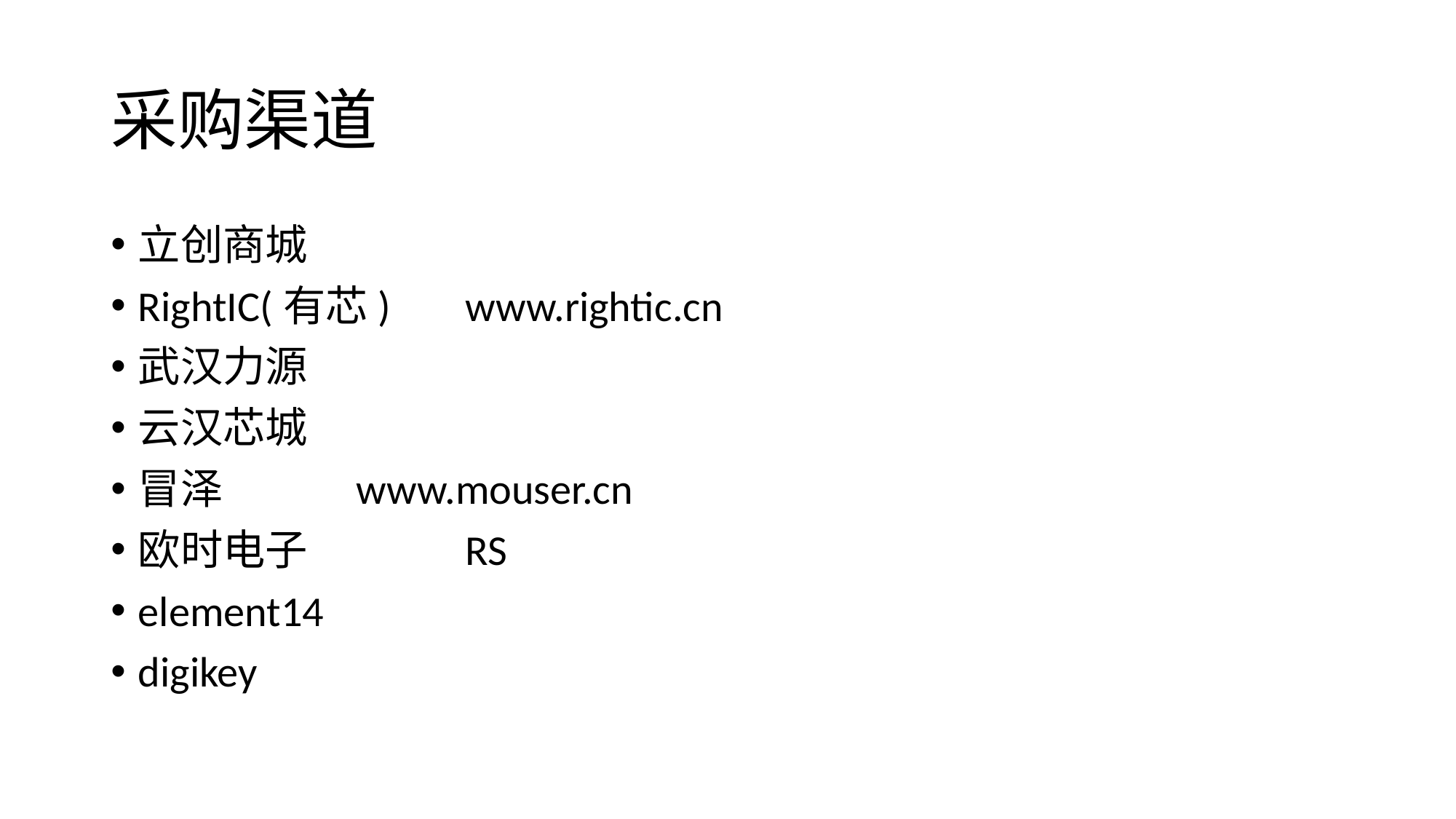

# 采购渠道
立创商城
RightIC(有芯)	www.rightic.cn
武汉力源
云汉芯城
冒泽		www.mouser.cn
欧时电子		RS
element14
digikey